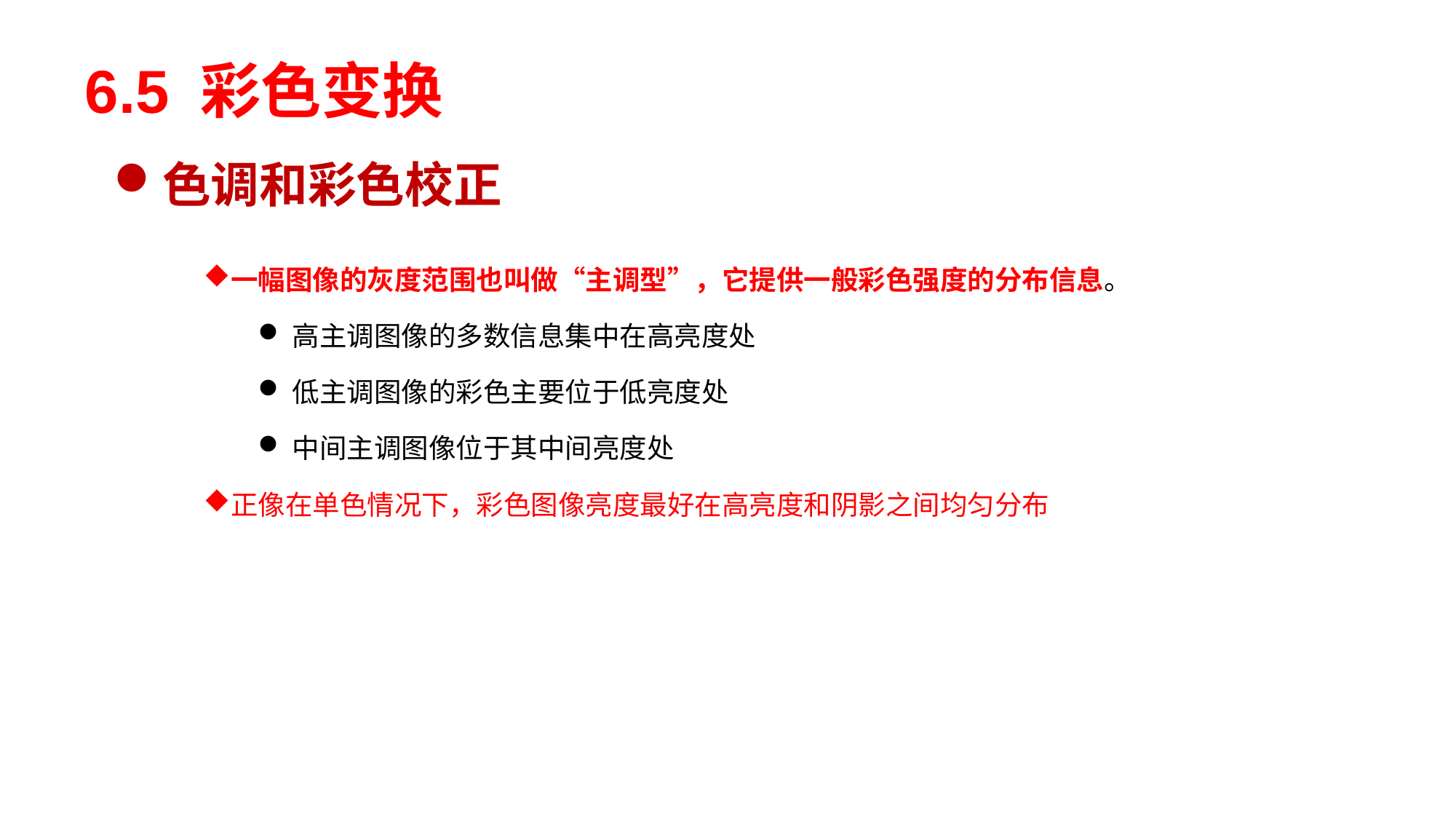

6.5 彩色变换
色调和彩色校正
一幅图像的灰度范围也叫做“主调型”，它提供一般彩色强度的分布信息。
高主调图像的多数信息集中在高亮度处
低主调图像的彩色主要位于低亮度处
中间主调图像位于其中间亮度处
正像在单色情况下，彩色图像亮度最好在高亮度和阴影之间均匀分布